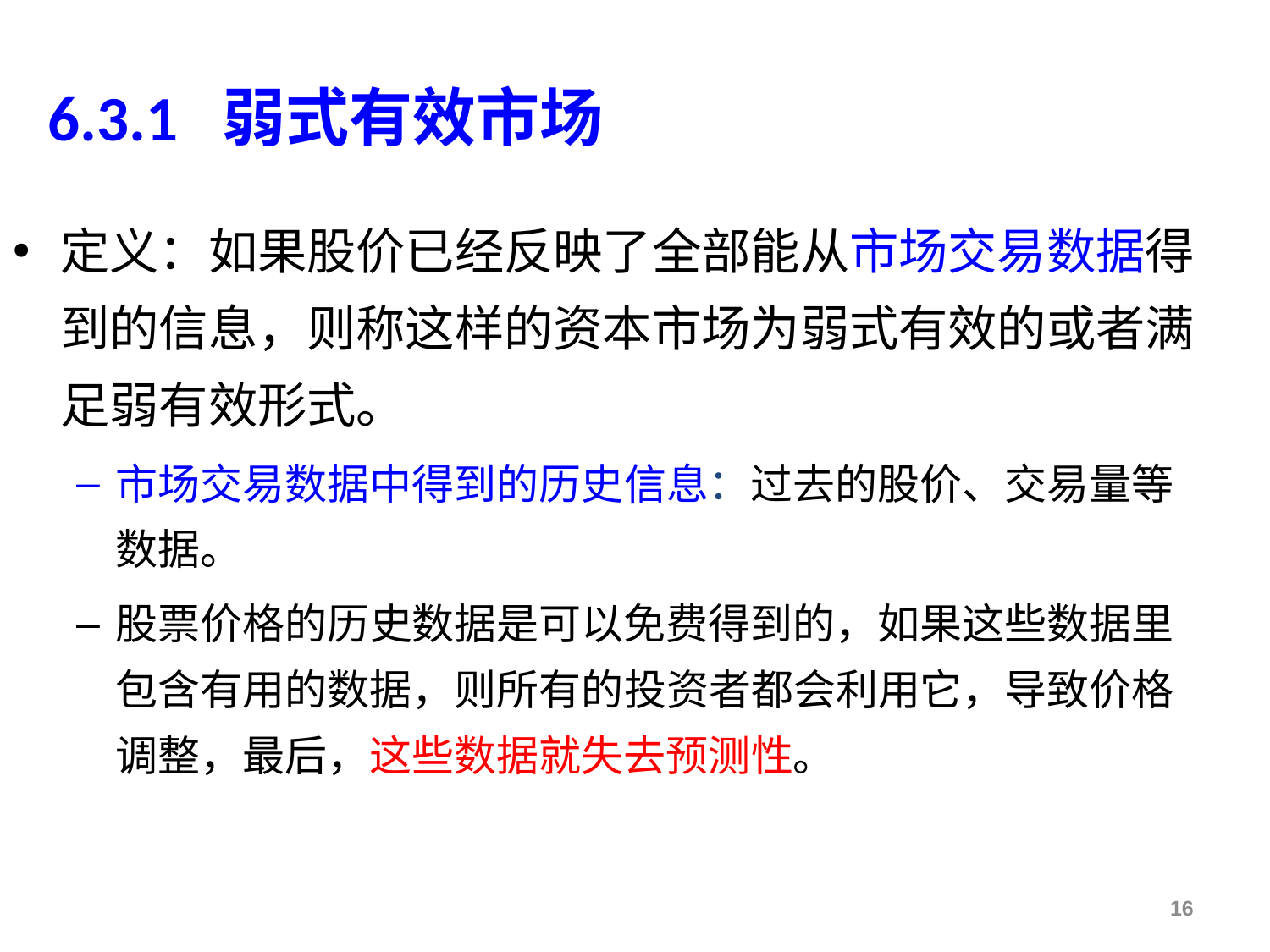

# 6.3.1  弱式有效市场
定义：如果股价已经反映了全部能从市场交易数据得到的信息，则称这样的资本市场为弱式有效的或者满足弱有效形式。
市场交易数据中得到的历史信息：过去的股价、交易量等数据。
股票价格的历史数据是可以免费得到的，如果这些数据里包含有用的数据，则所有的投资者都会利用它，导致价格调整，最后，这些数据就失去预测性。
16